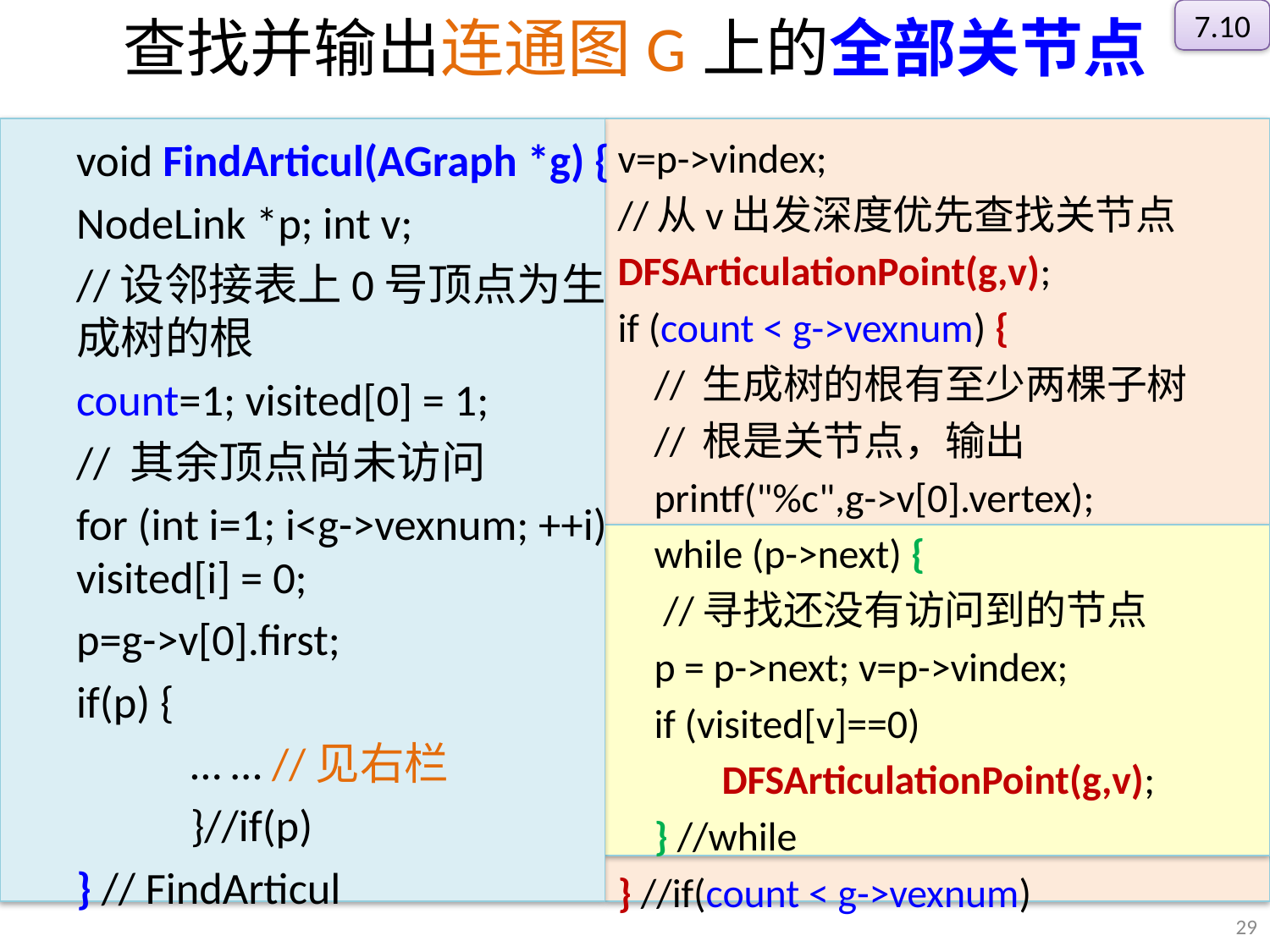

7.10
# 查找并输出连通图G上的全部关节点

void FindArticul(AGraph *g) {
NodeLink *p; int v;
//设邻接表上0号顶点为生成树的根
count=1; visited[0] = 1;
// 其余顶点尚未访问
for (int i=1; i<g->vexnum; ++i) visited[i] = 0;
p=g->v[0].first;
if(p) {
	… … //见右栏
  	}//if(p)
} // FindArticul
v=p->vindex;
//从v出发深度优先查找关节点
DFSArticulationPoint(g,v);
if (count < g->vexnum) {
    // 生成树的根有至少两棵子树
    // 根是关节点，输出
    printf("%c",g->v[0].vertex);
    while (p->next) {
     //寻找还没有访问到的节点
    p = p->next; v=p->vindex;
    if (visited[v]==0)
	DFSArticulationPoint(g,v);
    } //while
} //if(count < g->vexnum)

29